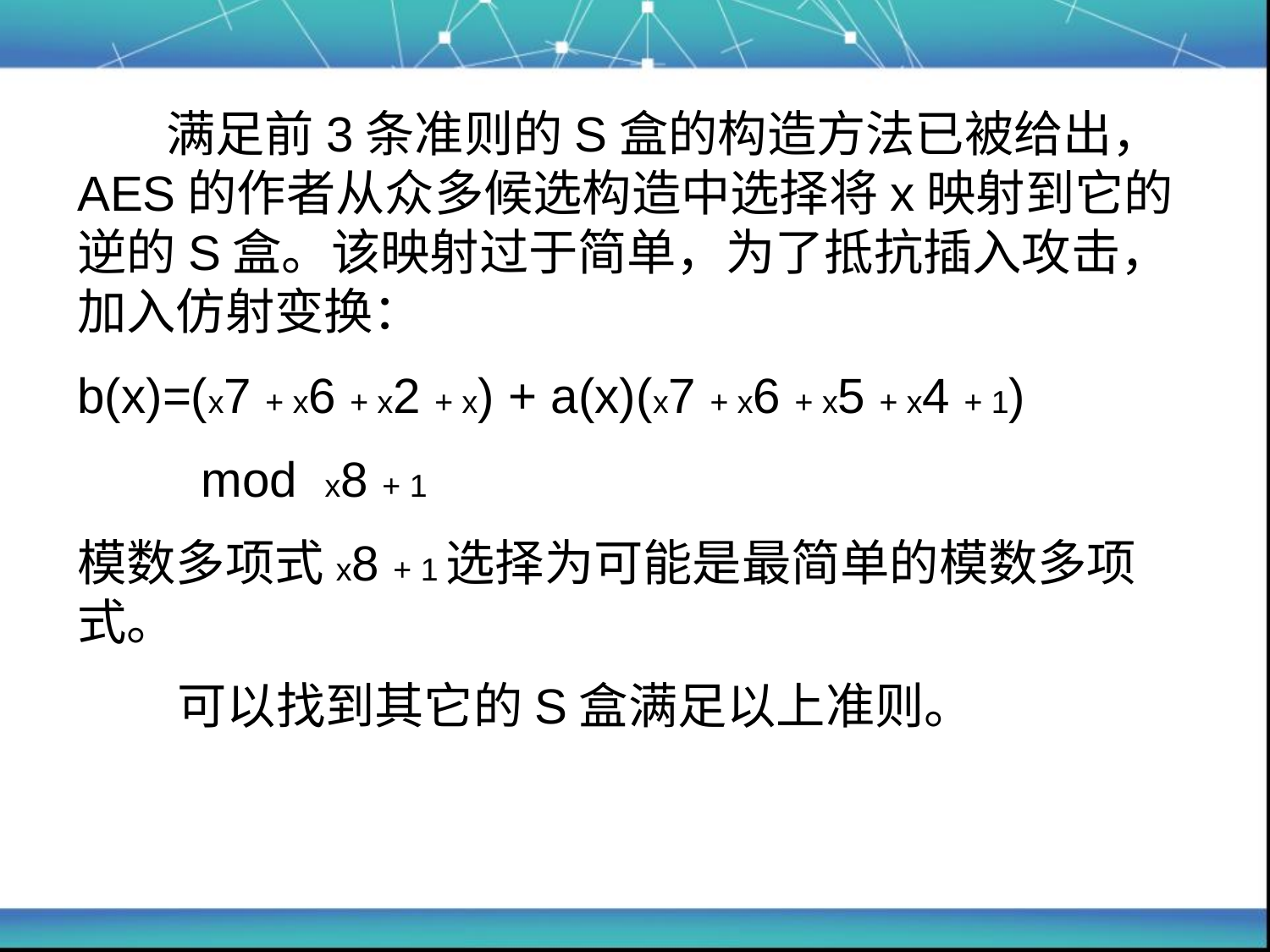

满足前3条准则的S盒的构造方法已被给出，AES的作者从众多候选构造中选择将x映射到它的逆的S盒。该映射过于简单，为了抵抗插入攻击，加入仿射变换：
b(x)=(x7 + x6 + x2 + x) + a(x)(x7 + x6 + x5 + x4 + 1)
         mod  x8 + 1
模数多项式x8 + 1选择为可能是最简单的模数多项式。
        可以找到其它的S盒满足以上准则。